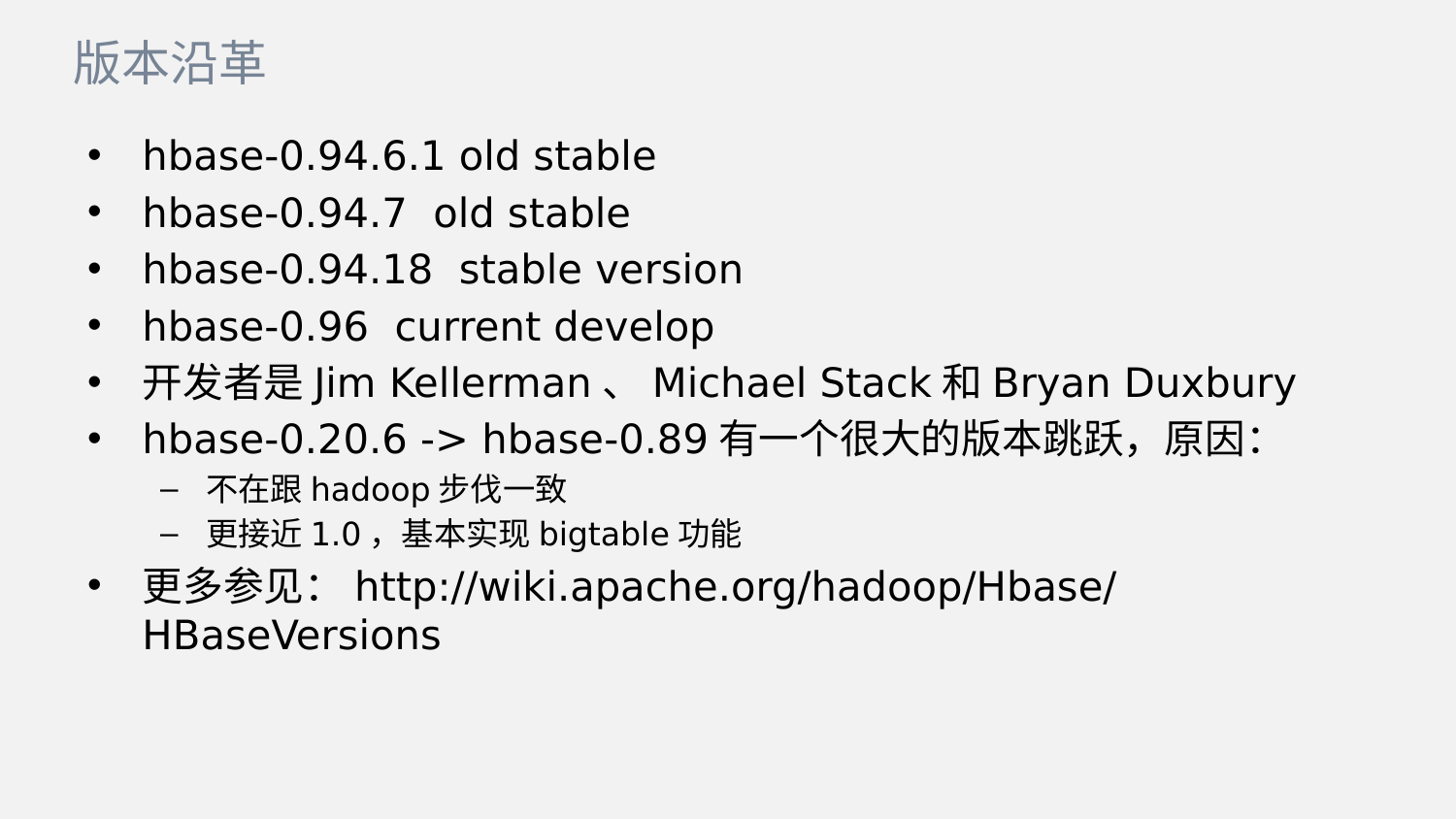

版本沿革
hbase-0.94.6.1 old stable
hbase-0.94.7  old stable
hbase-0.94.18  stable version
hbase-0.96  current develop
开发者是Jim Kellerman、Michael Stack和Bryan Duxbury
hbase-0.20.6 -> hbase-0.89有一个很大的版本跳跃，原因：
不在跟hadoop步伐一致
更接近1.0，基本实现bigtable功能
更多参见：http://wiki.apache.org/hadoop/Hbase/HBaseVersions